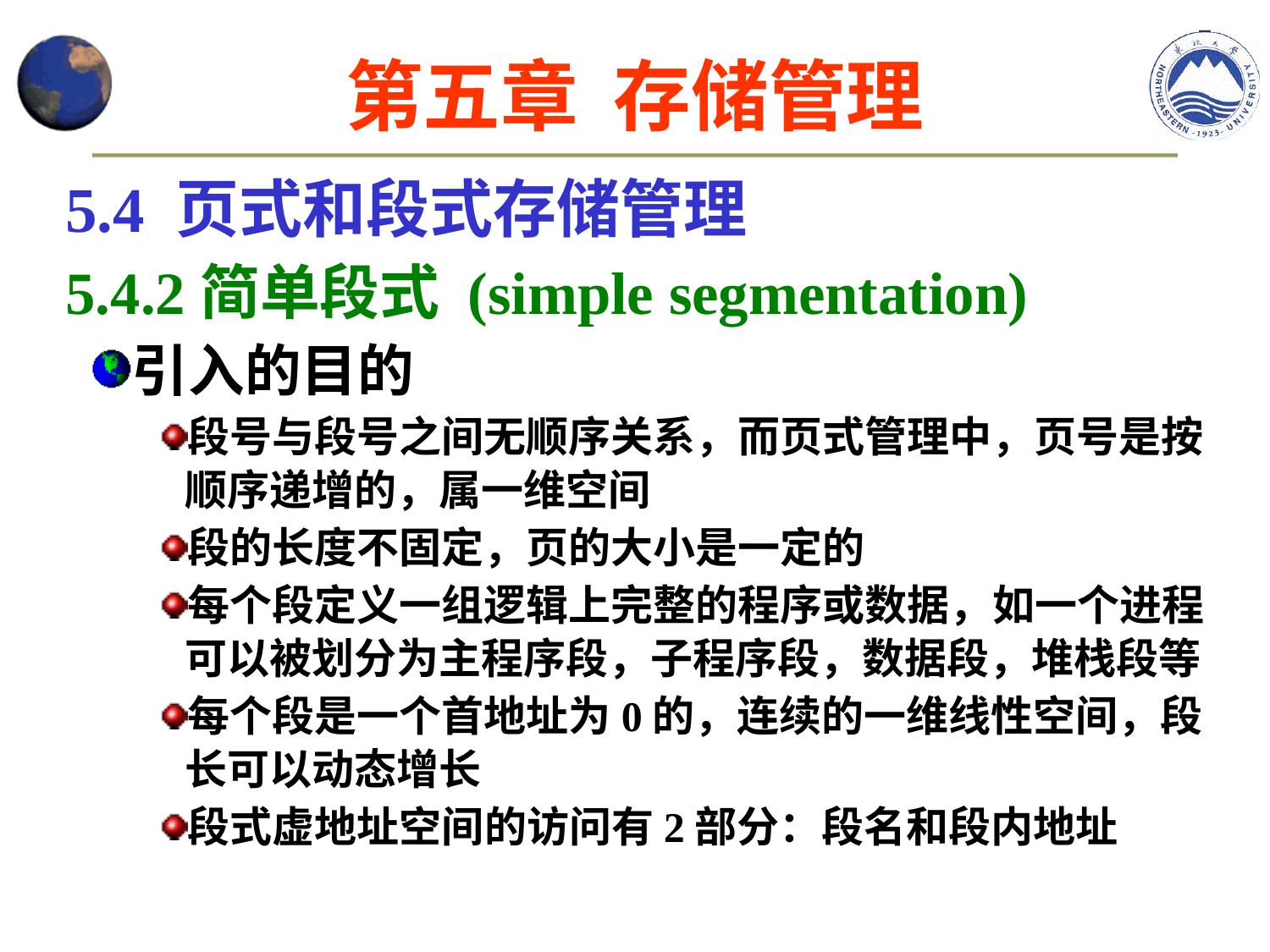

第五章  存储管理
5.4 页式和段式存储管理
5.4.2简单段式 (simple segmentation)
引入的目的
段号与段号之间无顺序关系，而页式管理中，页号是按顺序递增的，属一维空间
段的长度不固定，页的大小是一定的
每个段定义一组逻辑上完整的程序或数据，如一个进程可以被划分为主程序段，子程序段，数据段，堆栈段等
每个段是一个首地址为0的，连续的一维线性空间，段长可以动态增长
段式虚地址空间的访问有2部分：段名和段内地址